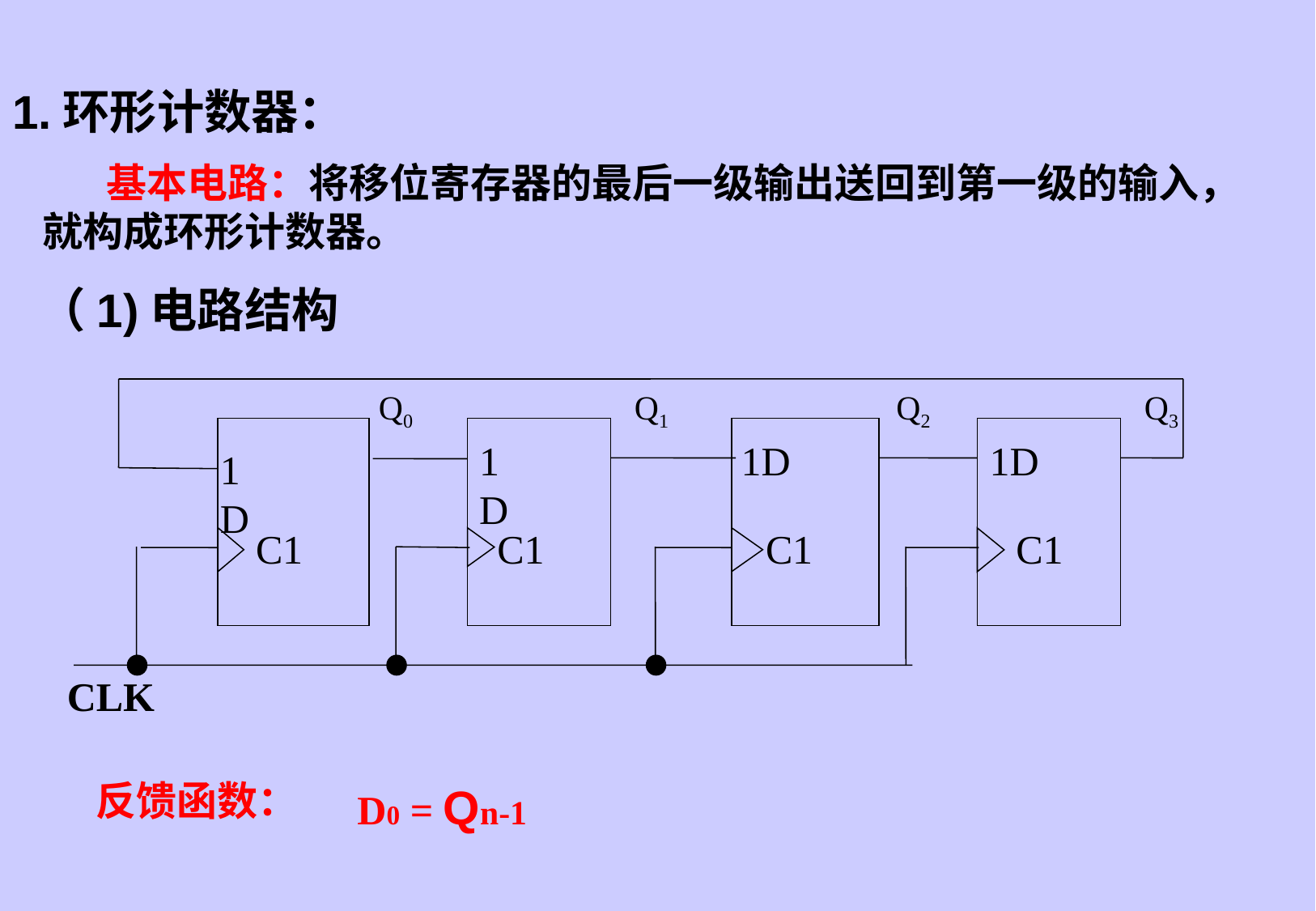

1.环形计数器：
      基本电路：将移位寄存器的最后一级输出送回到第一级的输入，就构成环形计数器。
（1)电路结构

Q0
Q1
Q2
Q3

1D
1D
1D
1D

C1
C1
C1
C1

       CLK

反馈函数：
D0 = Qn-1